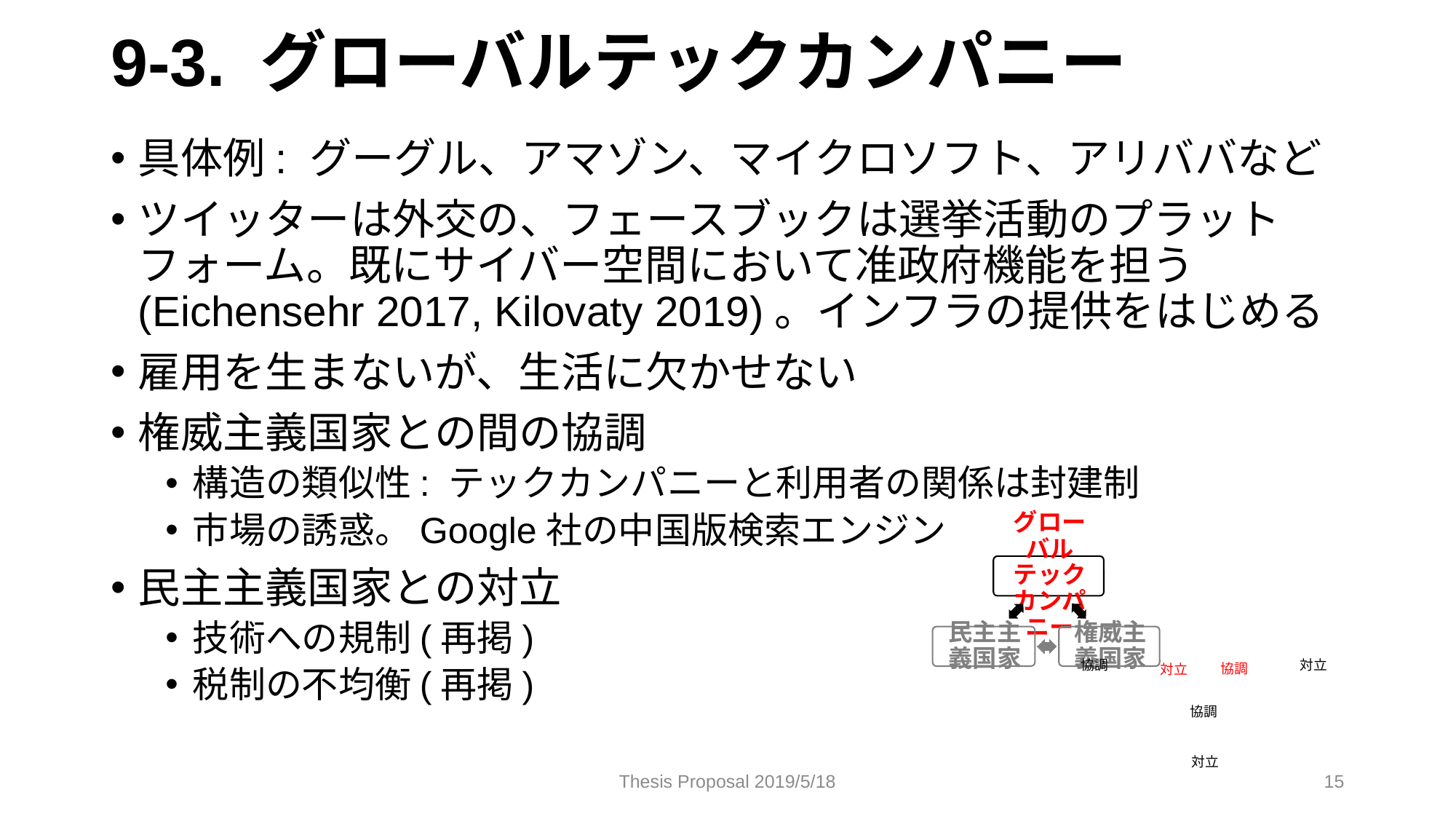

# 9-3. グローバルテックカンパニー
具体例: グーグル、アマゾン、マイクロソフト、アリババなど
ツイッターは外交の、フェースブックは選挙活動のプラットフォーム。既にサイバー空間において准政府機能を担う(Eichensehr 2017, Kilovaty 2019)。インフラの提供をはじめる
雇用を生まないが、生活に欠かせない
権威主義国家との間の協調
構造の類似性: テックカンパニーと利用者の関係は封建制
市場の誘惑。Google社の中国版検索エンジン
民主主義国家との対立
技術への規制(再掲)
税制の不均衡(再掲)

グローバルテックカンパニー

権威主義国家

民主主義国家

協調
対立
協調
対立
協調
対立
Thesis Proposal 2019/5/18
15